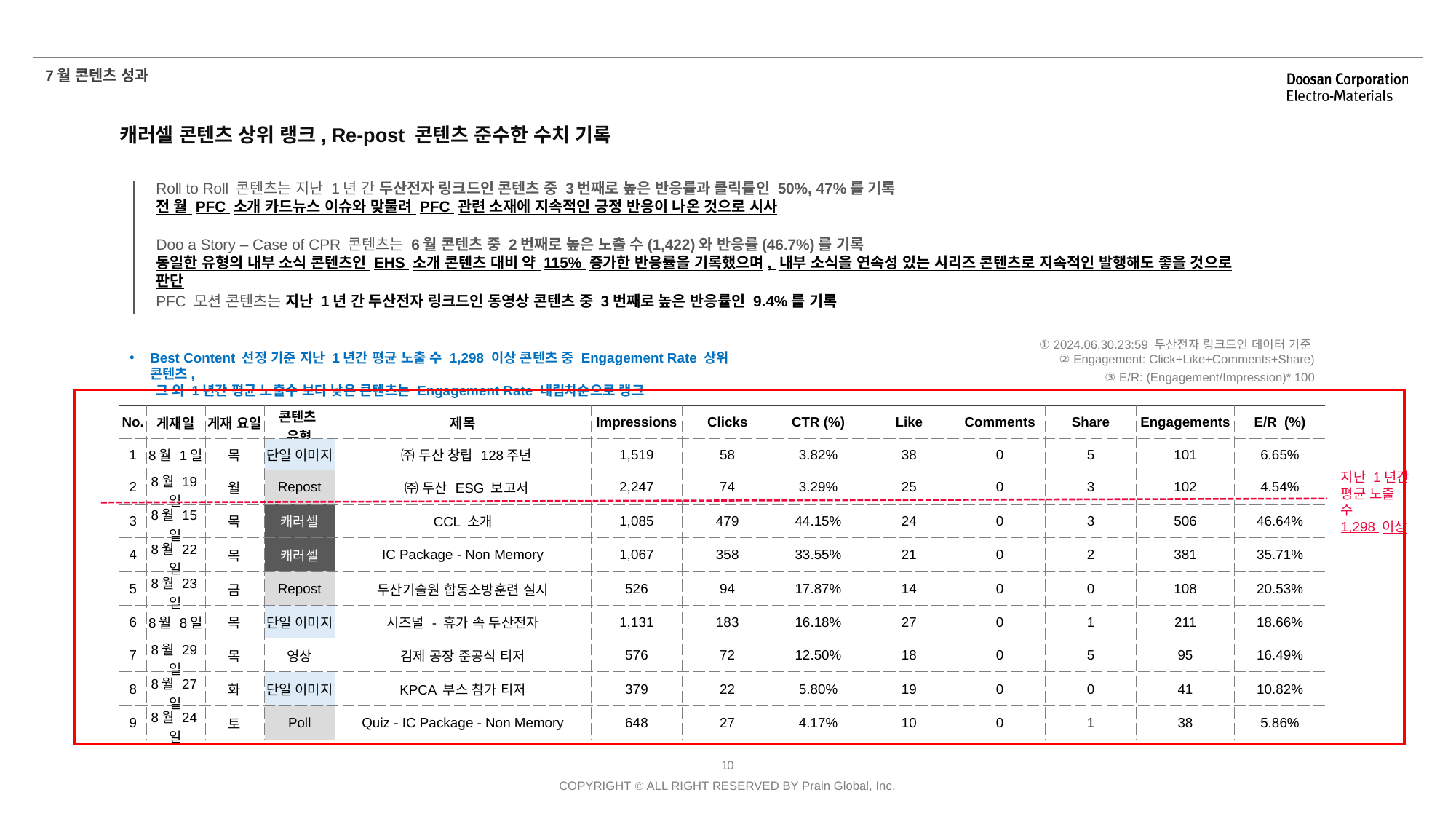

7월 콘텐츠 성과
캐러셀 콘텐츠 상위 랭크, Re-post 콘텐츠 준수한 수치 기록
Roll to Roll 콘텐츠는 지난 1년 간 두산전자 링크드인 콘텐츠 중 3번째로 높은 반응률과 클릭률인 50%, 47%를 기록
전 월 PFC 소개 카드뉴스 이슈와 맞물려 PFC 관련 소재에 지속적인 긍정 반응이 나온 것으로 시사
Doo a Story – Case of CPR 콘텐츠는 6월 콘텐츠 중 2번째로 높은 노출 수(1,422)와 반응률(46.7%)를 기록
동일한 유형의 내부 소식 콘텐츠인 EHS 소개 콘텐츠 대비 약 115% 증가한 반응률을 기록했으며, 내부 소식을 연속성 있는 시리즈 콘텐츠로 지속적인 발행해도 좋을 것으로 판단
PFC 모션 콘텐츠는 지난 1년 간 두산전자 링크드인 동영상 콘텐츠 중 3번째로 높은 반응률인 9.4%를 기록
① 2024.06.30.23:59 두산전자 링크드인 데이터 기준
② Engagement: Click+Like+Comments+Share)
Best Content 선정 기준 지난 1년간 평균 노출 수 1,298 이상 콘텐츠 중 Engagement Rate 상위 콘텐츠,
      그 외 1년간 평균 노출수 보다 낮은 콘텐츠는 Engagement Rate 내림차순으로 랭크
③ E/R: (Engagement/Impression)* 100

| No. | 게재일 | 게재 요일 | 콘텐츠 유형 | 제목 | Impressions | Clicks | CTR (%) | Like | Comments | Share | Engagements | E/R (%) |
| --- | --- | --- | --- | --- | --- | --- | --- | --- | --- | --- | --- | --- |
| 1 | 8월 1일 | 목 | 단일 이미지 | ㈜ 두산 창립 128주년 | 1,519 | 58 | 3.82% | 38 | 0 | 5 | 101 | 6.65% |
| 2 | 8월 19일 | 월 | Repost | ㈜ 두산 ESG 보고서 | 2,247 | 74 | 3.29% | 25 | 0 | 3 | 102 | 4.54% |
| 3 | 8월 15일 | 목 | 캐러셀 | CCL 소개 | 1,085 | 479 | 44.15% | 24 | 0 | 3 | 506 | 46.64% |
| 4 | 8월 22일 | 목 | 캐러셀 | IC Package - Non Memory | 1,067 | 358 | 33.55% | 21 | 0 | 2 | 381 | 35.71% |
| 5 | 8월 23일 | 금 | Repost | 두산기술원 합동소방훈련 실시 | 526 | 94 | 17.87% | 14 | 0 | 0 | 108 | 20.53% |
| 6 | 8월 8일 | 목 | 단일 이미지 | 시즈널 - 휴가 속 두산전자 | 1,131 | 183 | 16.18% | 27 | 0 | 1 | 211 | 18.66% |
| 7 | 8월 29일 | 목 | 영상 | 김제 공장 준공식 티저 | 576 | 72 | 12.50% | 18 | 0 | 5 | 95 | 16.49% |
| 8 | 8월 27일 | 화 | 단일 이미지 | KPCA 부스 참가 티저 | 379 | 22 | 5.80% | 19 | 0 | 0 | 41 | 10.82% |
| 9 | 8월 24일 | 토 | Poll | Quiz - IC Package - Non Memory | 648 | 27 | 4.17% | 10 | 0 | 1 | 38 | 5.86% |
지난 1년간
평균 노출 수
1,298 이상